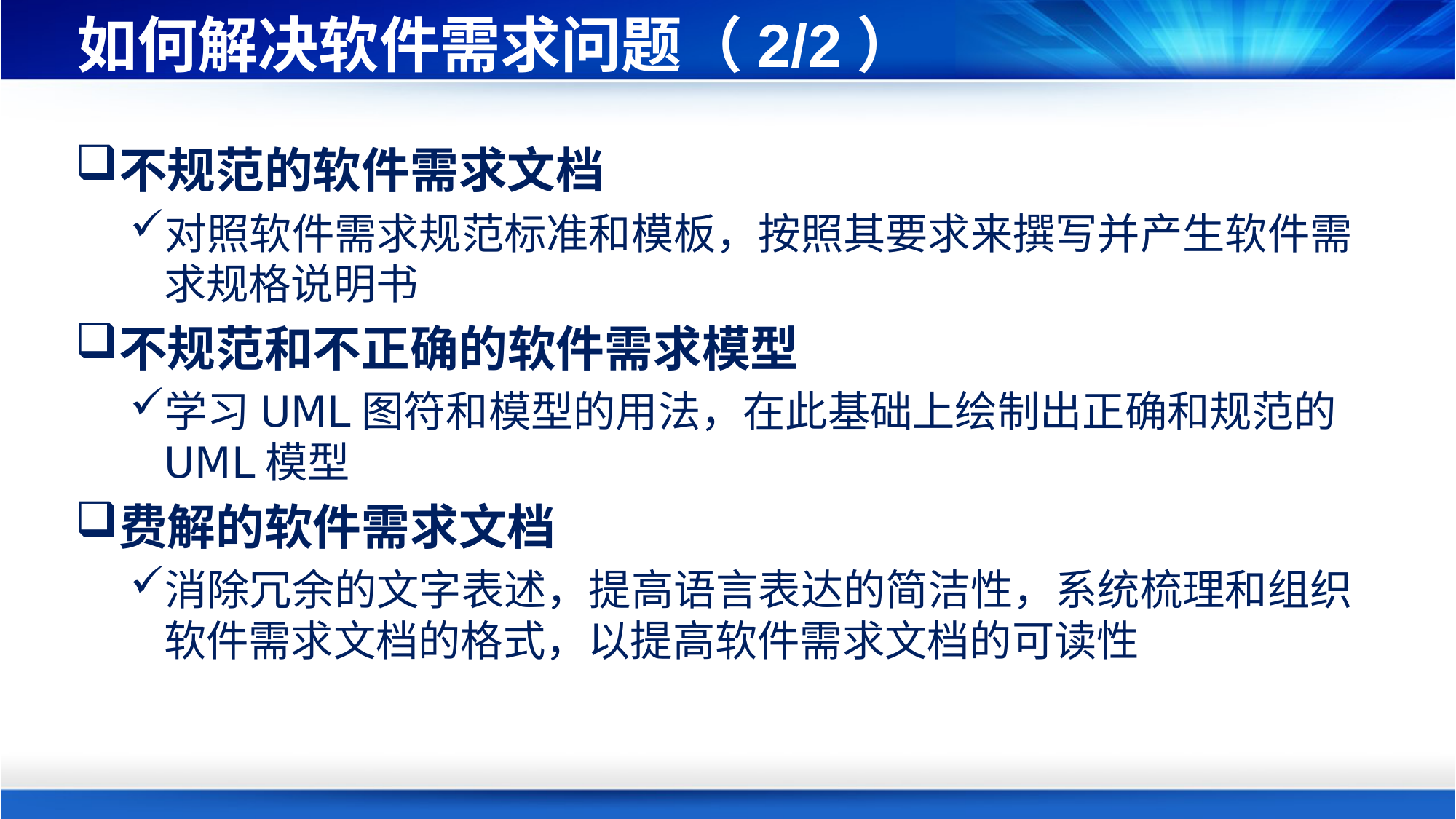

# 如何解决软件需求问题（2/2）
不规范的软件需求文档
对照软件需求规范标准和模板，按照其要求来撰写并产生软件需求规格说明书
不规范和不正确的软件需求模型
学习UML图符和模型的用法，在此基础上绘制出正确和规范的UML模型
费解的软件需求文档
消除冗余的文字表述，提高语言表达的简洁性，系统梳理和组织软件需求文档的格式，以提高软件需求文档的可读性